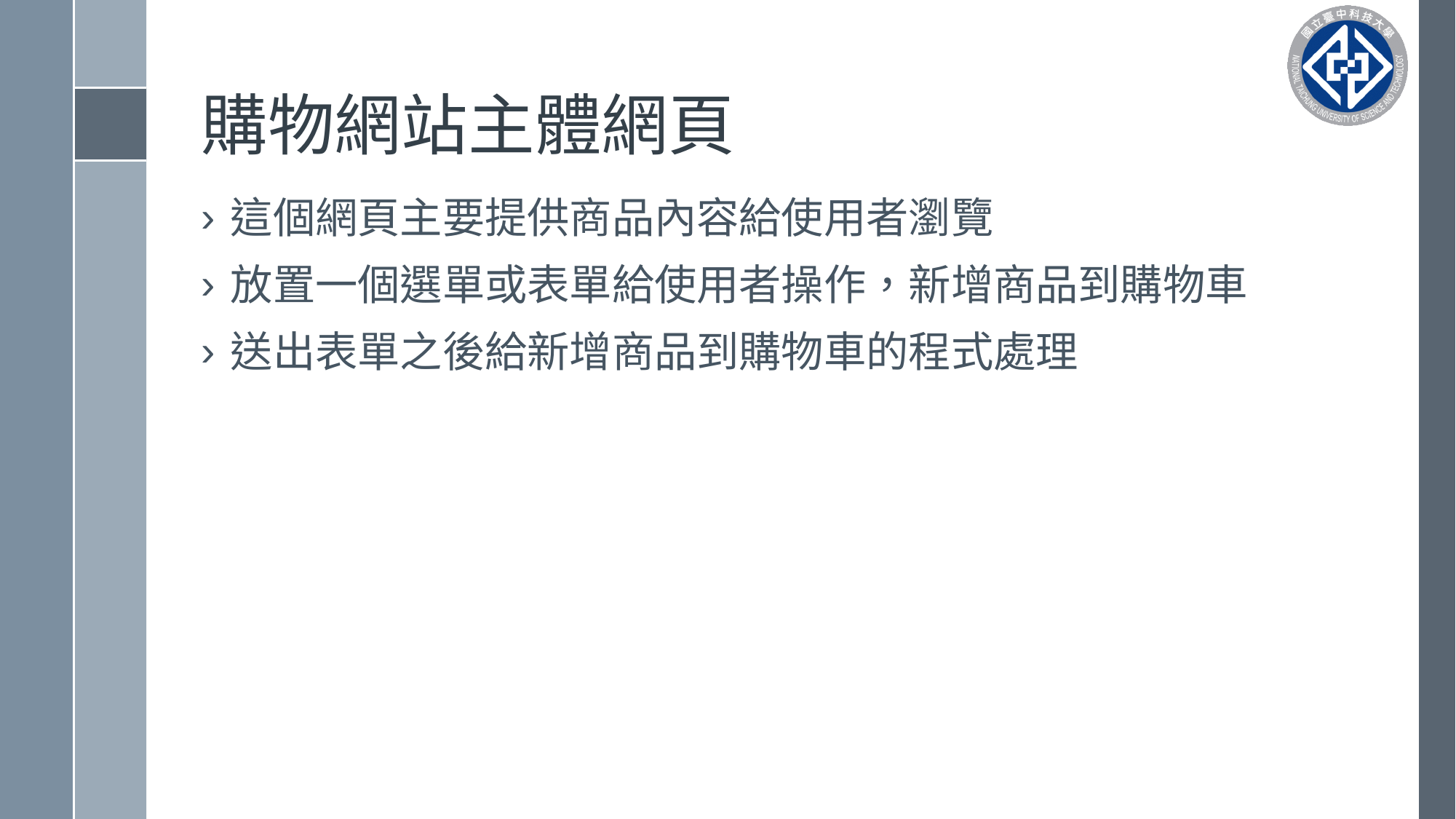

# 購物網站主體網頁
這個網頁主要提供商品內容給使用者瀏覽
放置一個選單或表單給使用者操作，新增商品到購物車
送出表單之後給新增商品到購物車的程式處理